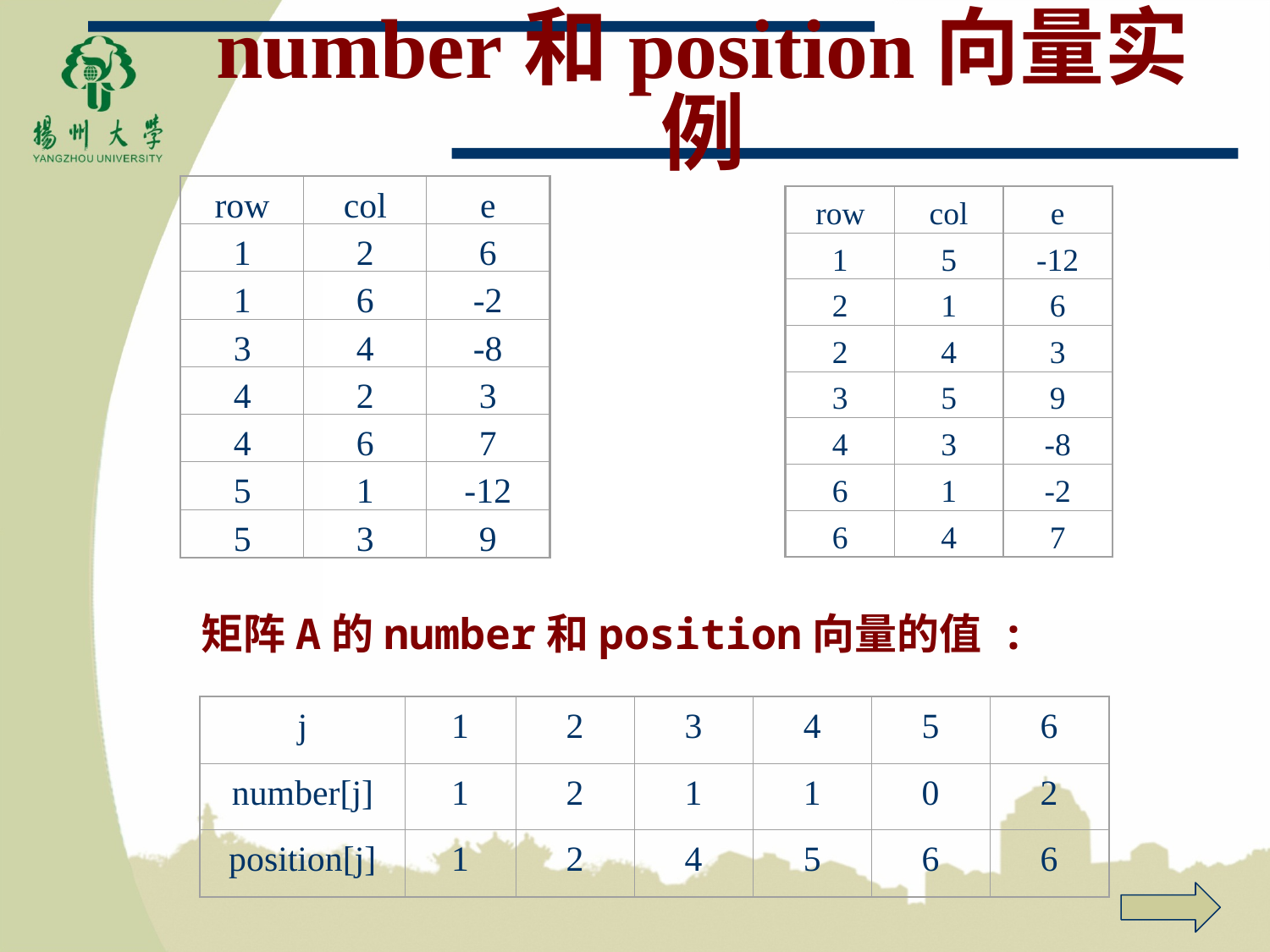

# number和position向量实例

row

col

e

1

2

6

1

6

-2

3

4

-8

4

2

3

4

6

7

5

1

-12

5

3

9

row

col

e

1

5

-12

2

1

6

2

4

3

3

5

9

4

3

-8

6

1

-2

6

4

7

矩阵A的number和position向量的值 :

j

1

2

3

4

5

6

number[j]

1

2

1

1

0

2

position[j]

1

2

4

5

6

6